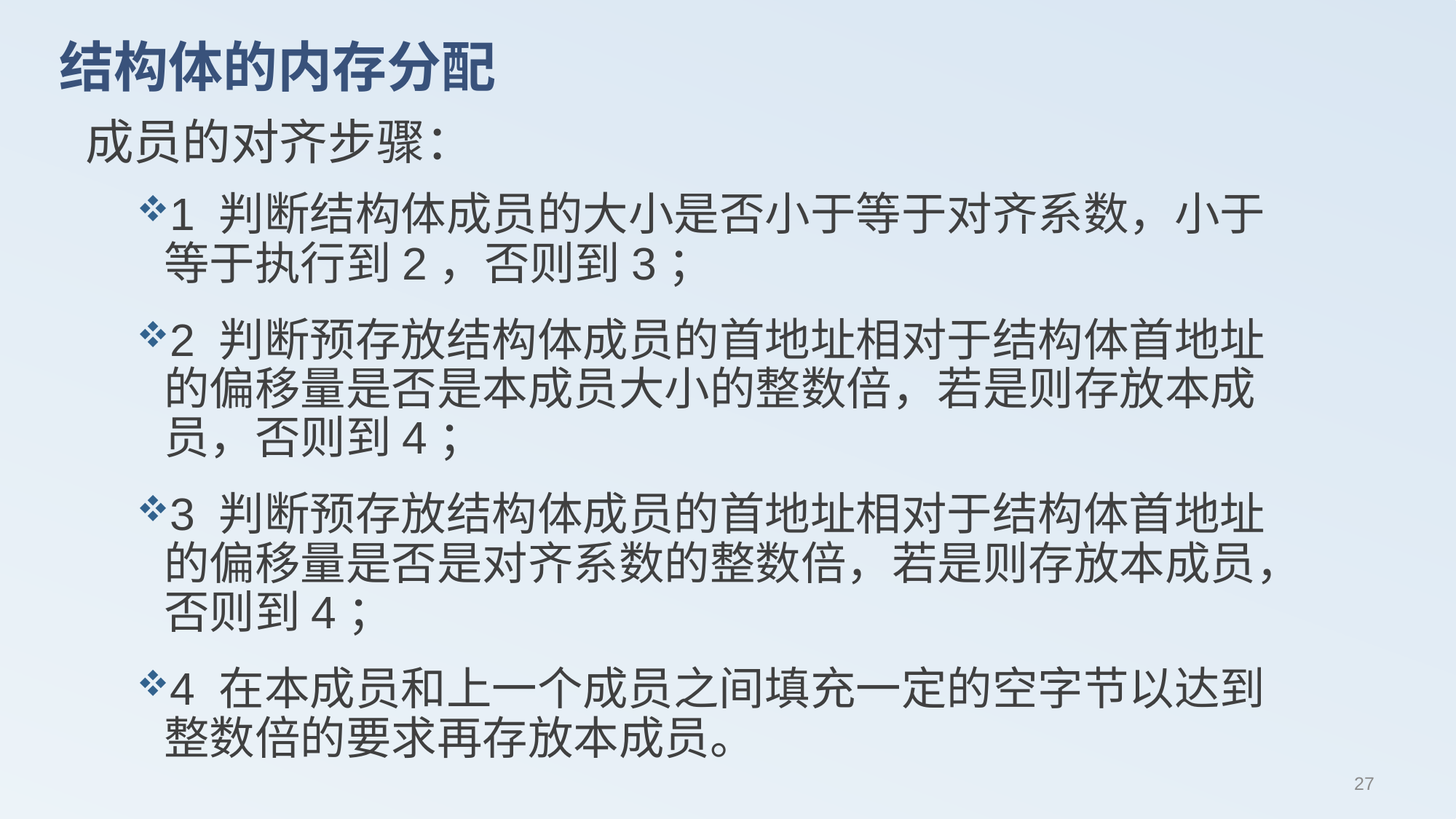

# 结构体的内存分配
成员的对齐步骤：
1 判断结构体成员的大小是否小于等于对齐系数，小于等于执行到2，否则到3；
2 判断预存放结构体成员的首地址相对于结构体首地址的偏移量是否是本成员大小的整数倍，若是则存放本成员，否则到4；
3 判断预存放结构体成员的首地址相对于结构体首地址的偏移量是否是对齐系数的整数倍，若是则存放本成员，否则到4；
4 在本成员和上一个成员之间填充一定的空字节以达到整数倍的要求再存放本成员。